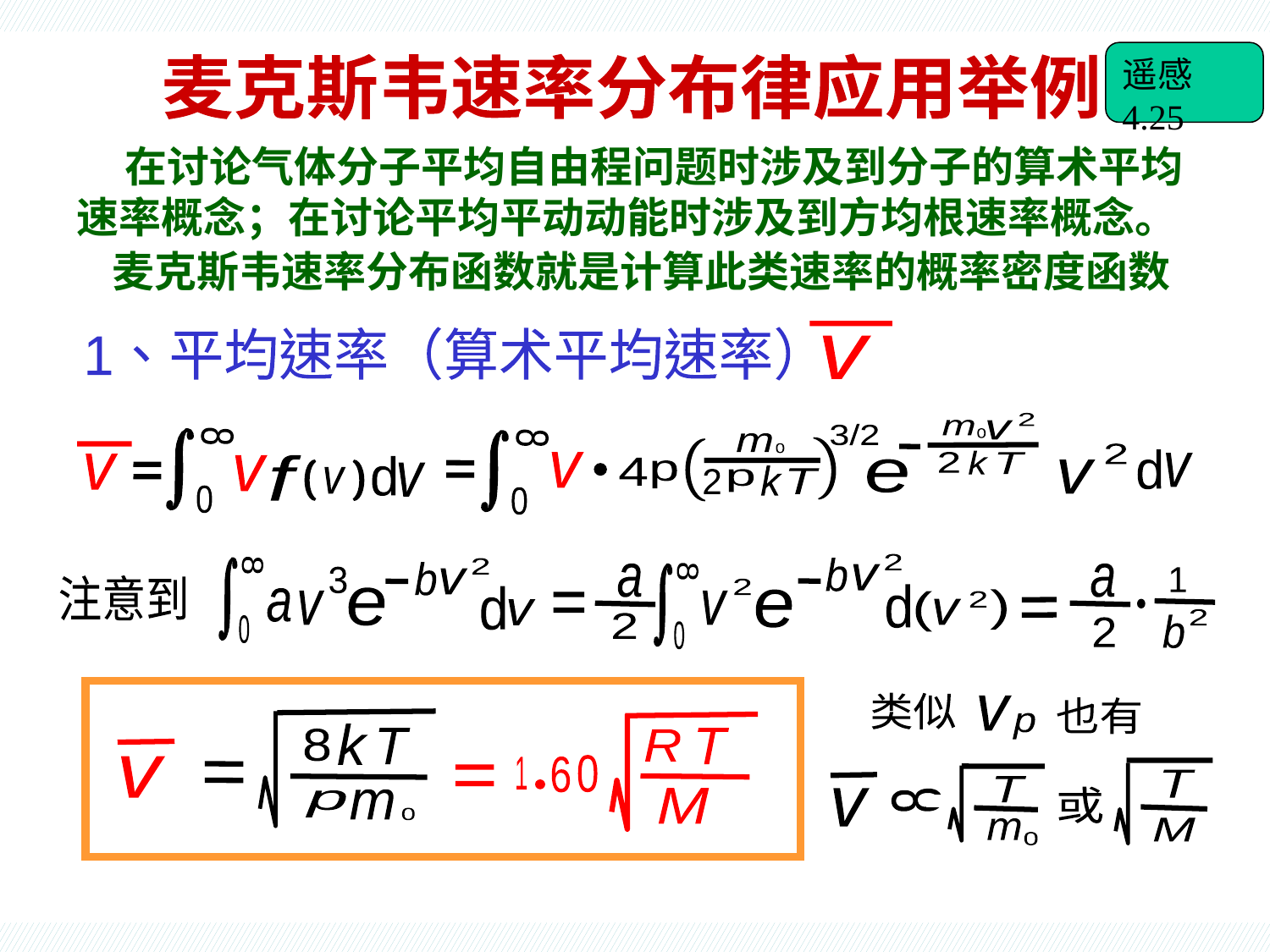

平均速率
遥感4.25
麦克斯韦速率分布律应用举例
    在讨论气体分子平均自由程问题时涉及到分子的算术平均速率概念；在讨论平均平动动能时涉及到方均根速率概念。
麦克斯韦速率分布函数就是计算此类速率的概率密度函数

v
1、平均速率（算术平均速率）
2
m
v
3/2
8

0
0
8

0
m

0
2
v

v

d
k
v
2
T
v
f

v
v
d
4
e

π
v

k
T
2
π
2
8

0
b
2
b
8

0
a
a
v
3
1
v
2

d
d
v
e
a

)
e
v
v
(
2

v

2
2
b
2
注意到

类似
v
也有
p

T

M

T

m

v
8

0
或

T
R
0
6
1

M
k
T
8

v

m
π
0